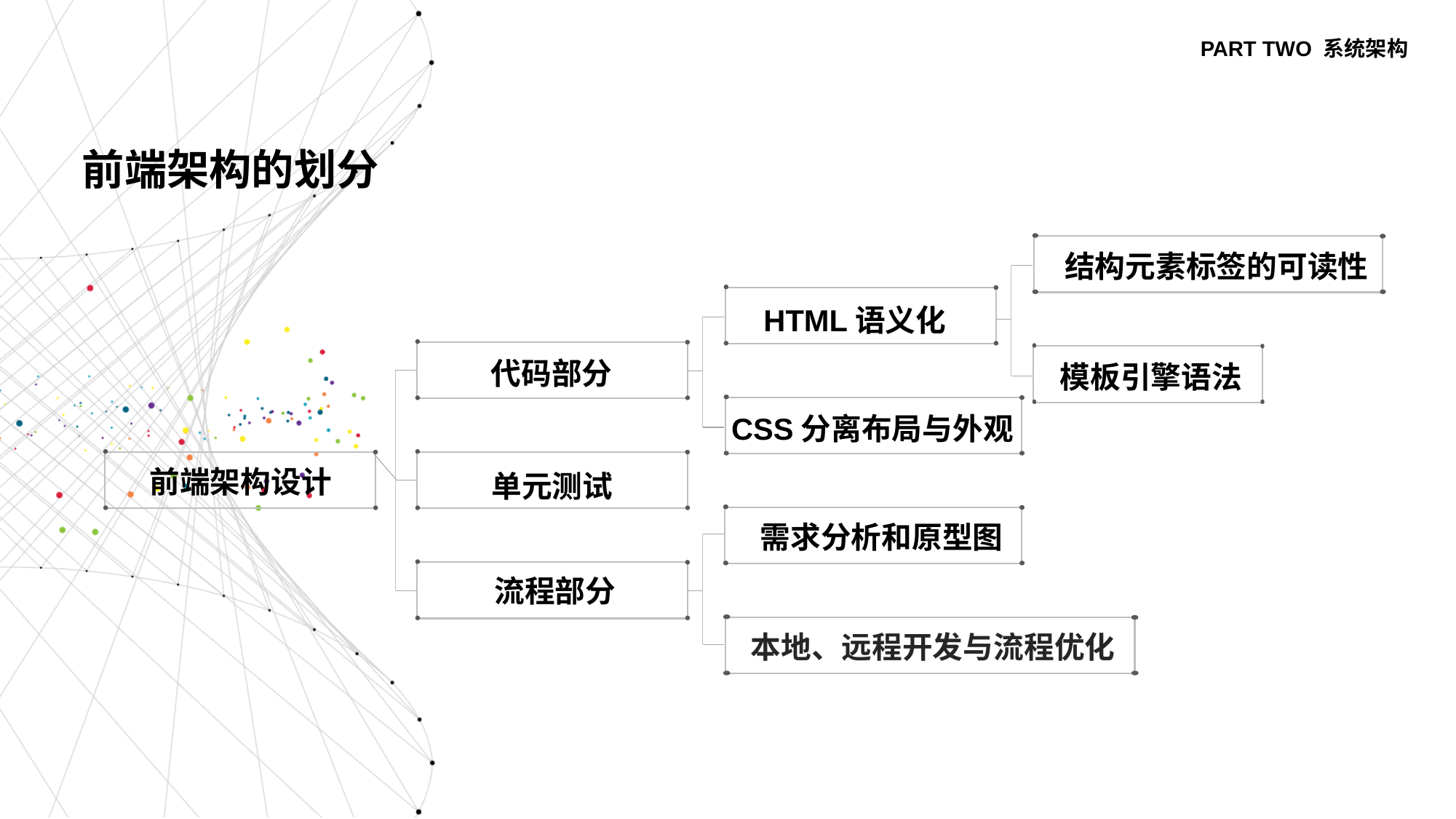

PART TWO 系统架构
前端架构的划分

结构元素标签的可读性

HTML语义化

代码部分
模板引擎语法

CSS分离布局与外观

前端架构设计
单元测试

需求分析和原型图

流程部分

本地、远程开发与流程优化